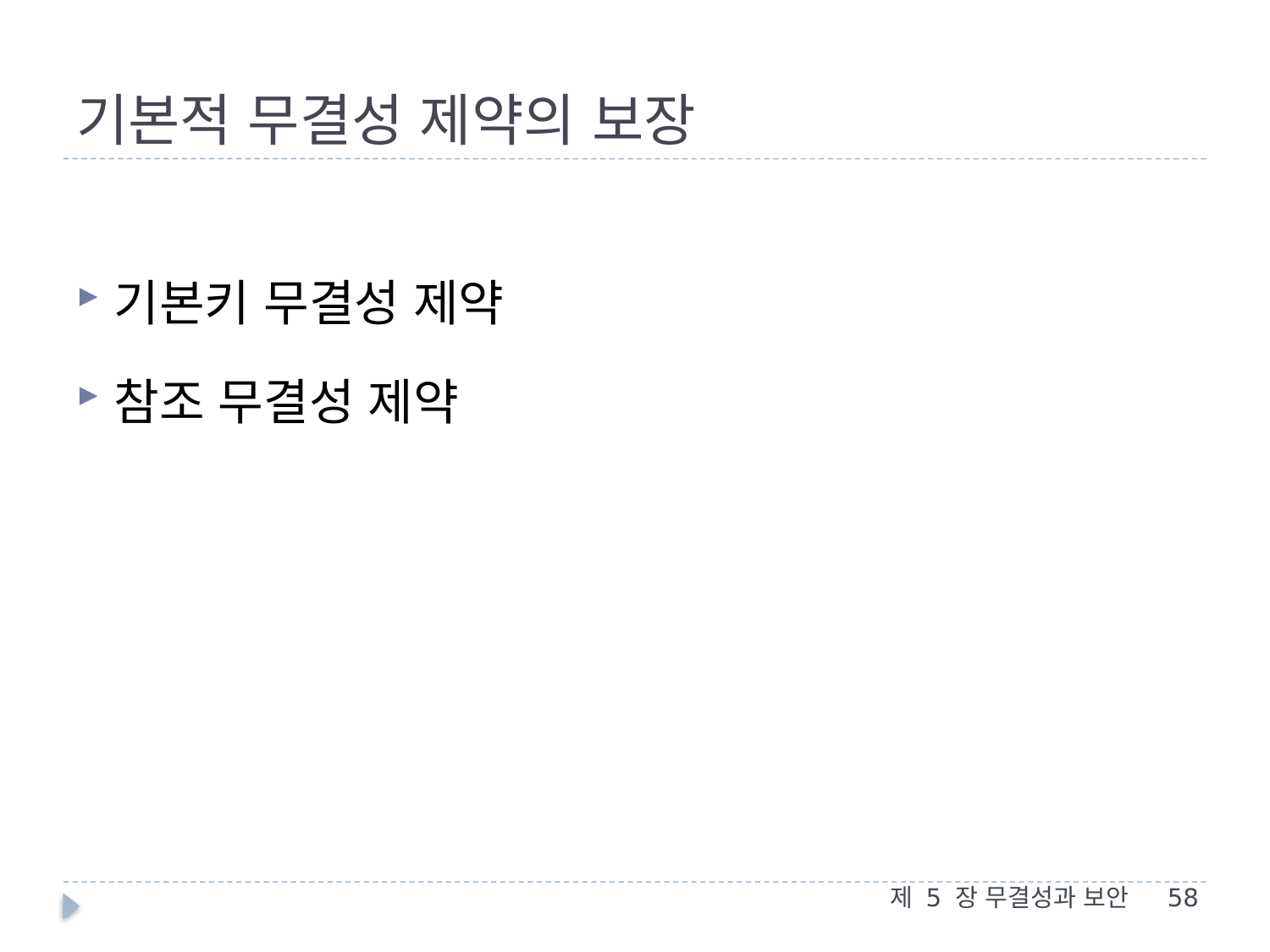

# 기본적 무결성 제약의 보장
기본키 무결성 제약
참조 무결성 제약
제 5 장 무결성과 보안
58